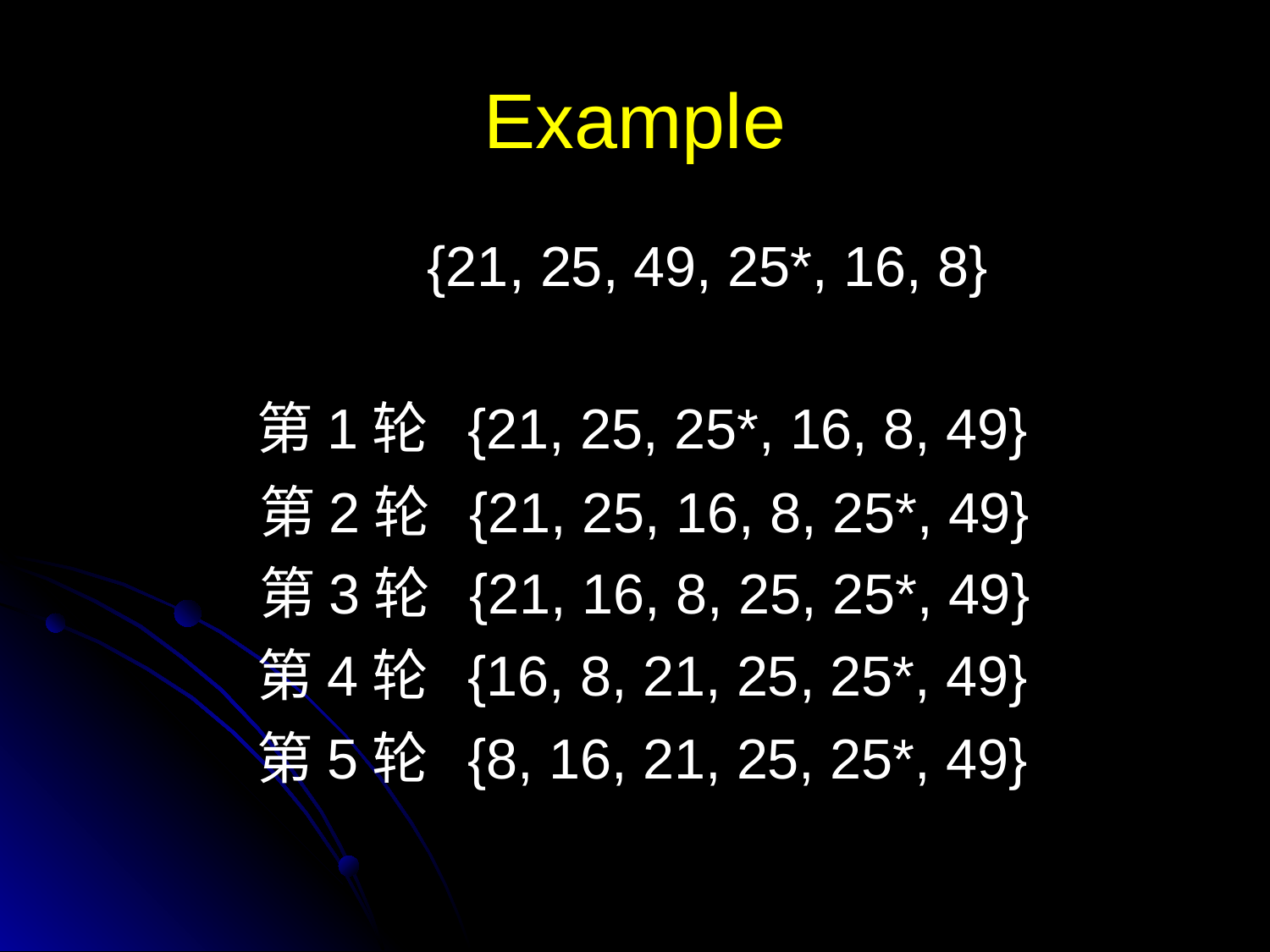

# Example
{21, 25, 49, 25*, 16, 8}
第1轮  {21, 25, 25*, 16, 8, 49}
第2轮  {21, 25, 16, 8, 25*, 49}
第3轮  {21, 16, 8, 25, 25*, 49}
第4轮  {16, 8, 21, 25, 25*, 49}
第5轮  {8, 16, 21, 25, 25*, 49}